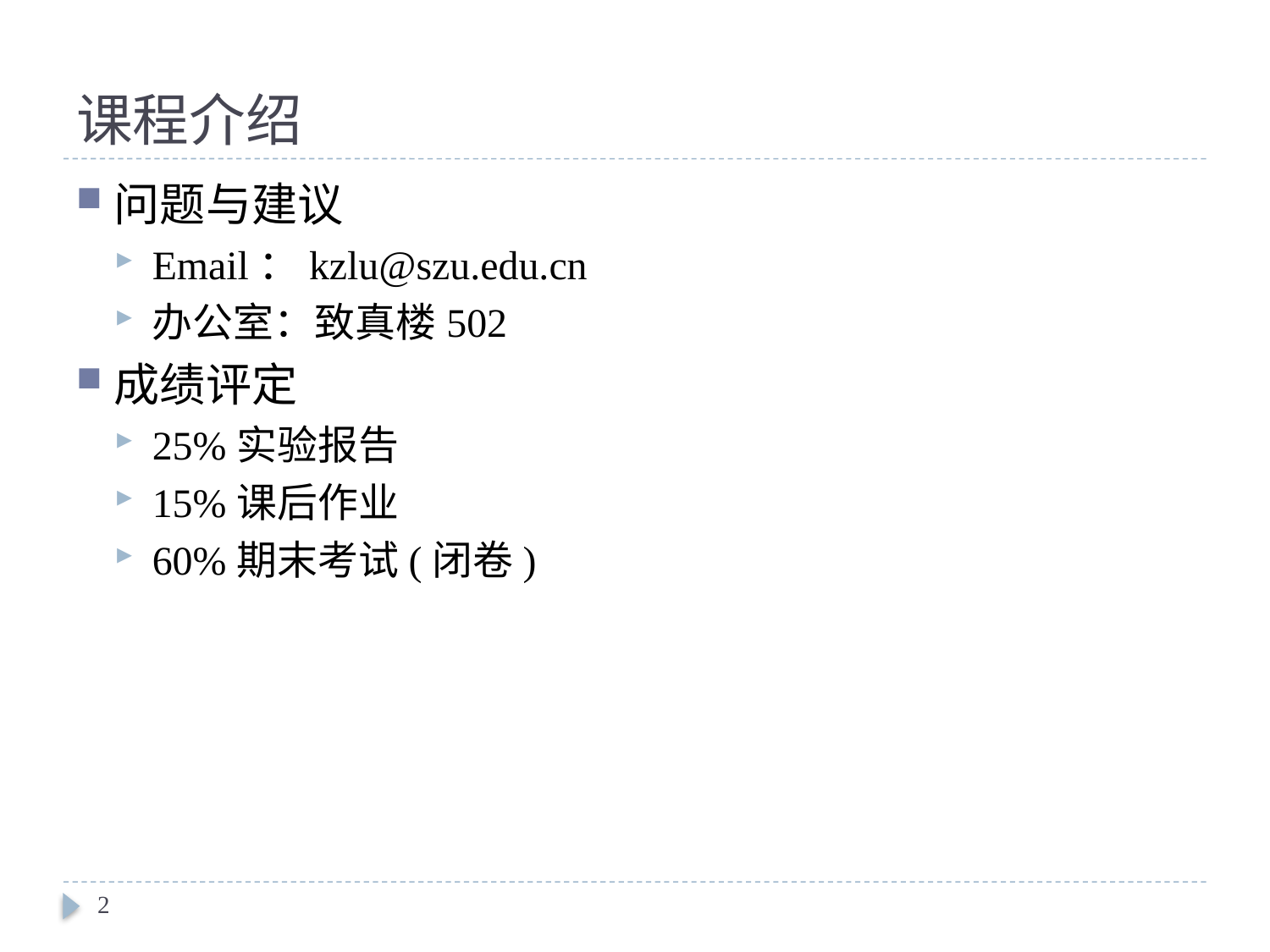

# 课程介绍
问题与建议
Email：kzlu@szu.edu.cn
办公室：致真楼502
成绩评定
25%实验报告
15%课后作业
60%期末考试(闭卷)
2